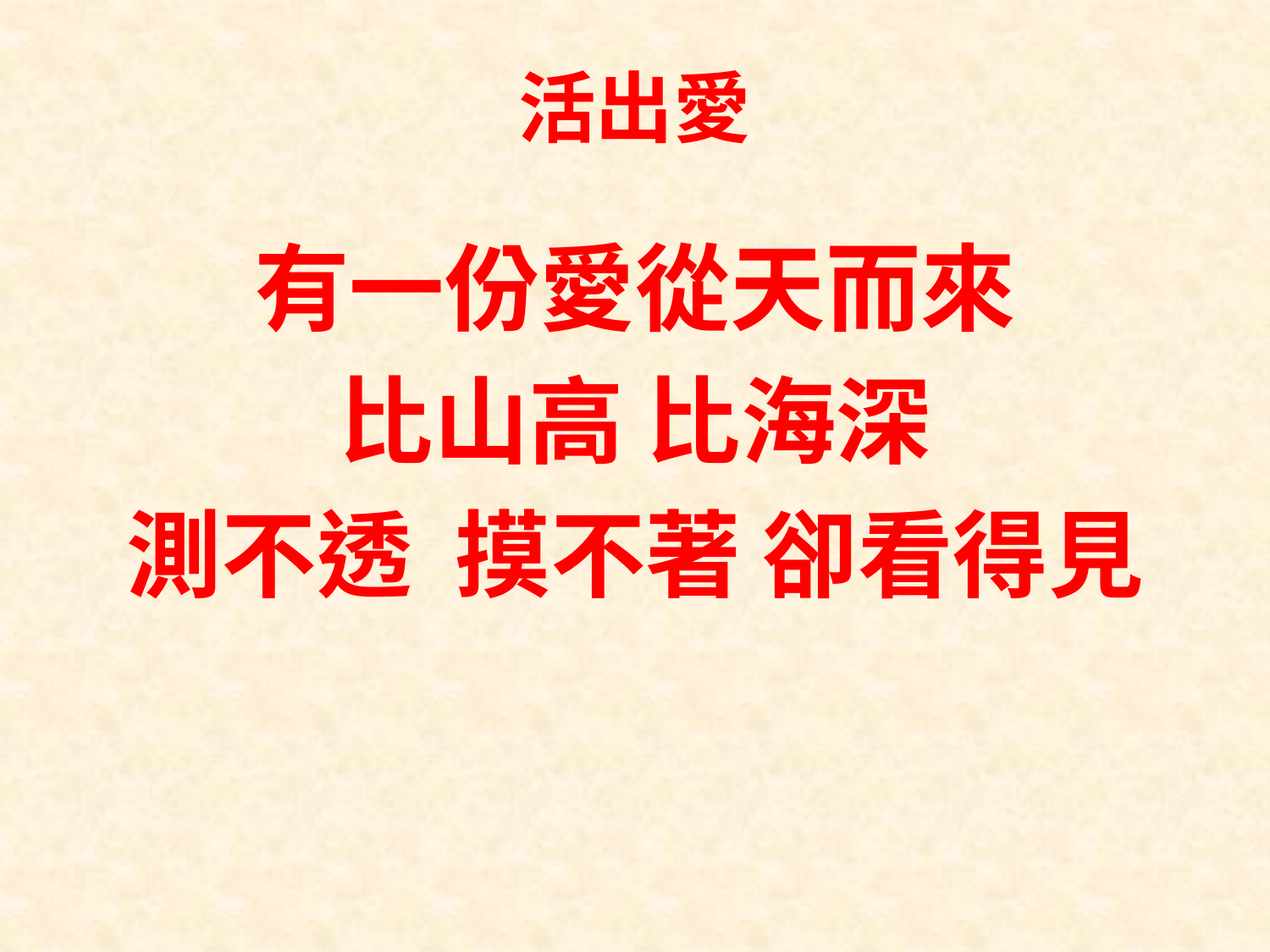

# 活出愛
有一份愛從天而來
比山高 比海深
測不透  摸不著 卻看得見